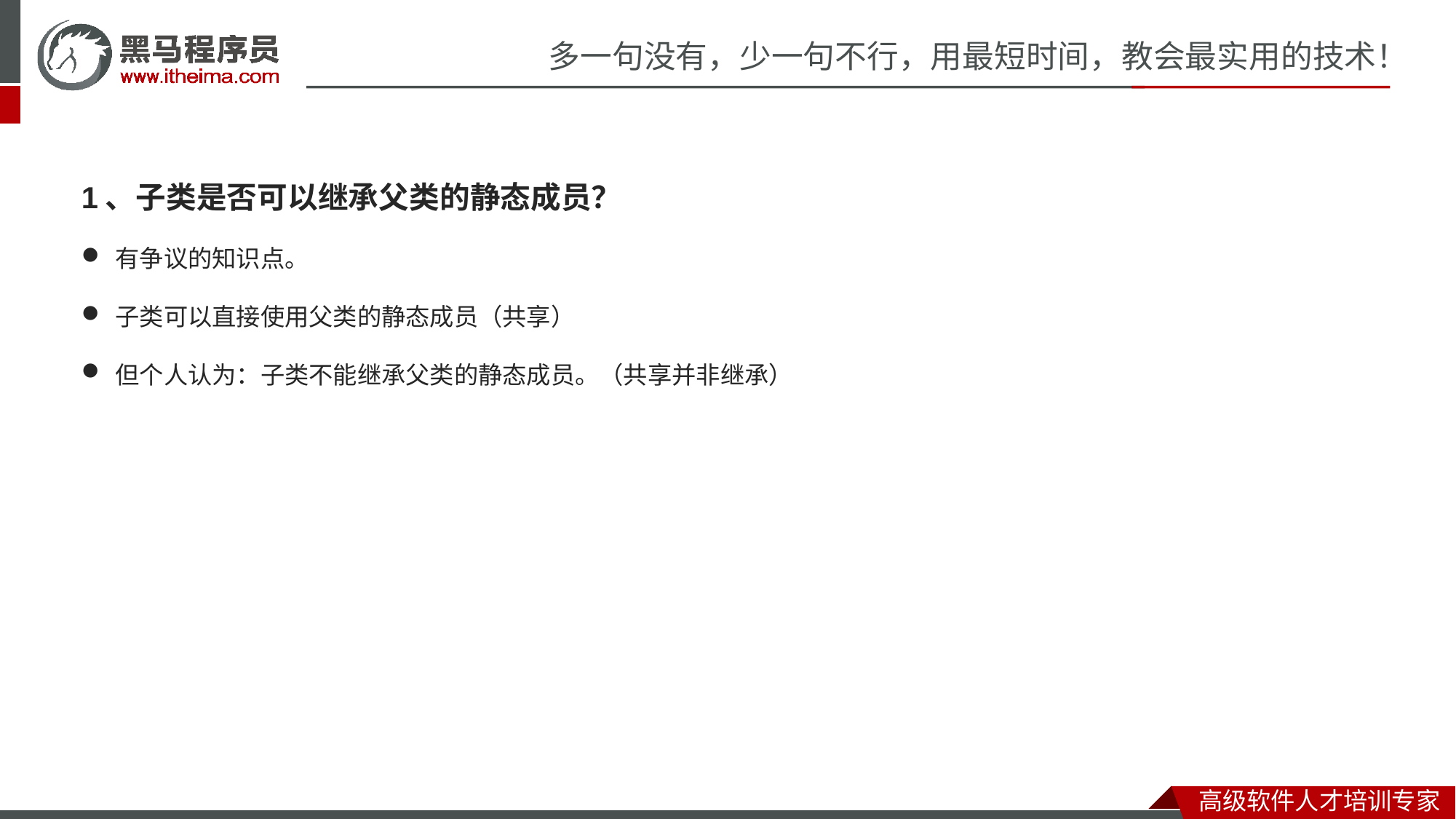

1、子类是否可以继承父类的静态成员？
有争议的知识点。
子类可以直接使用父类的静态成员（共享）
但个人认为：子类不能继承父类的静态成员。（共享并非继承）